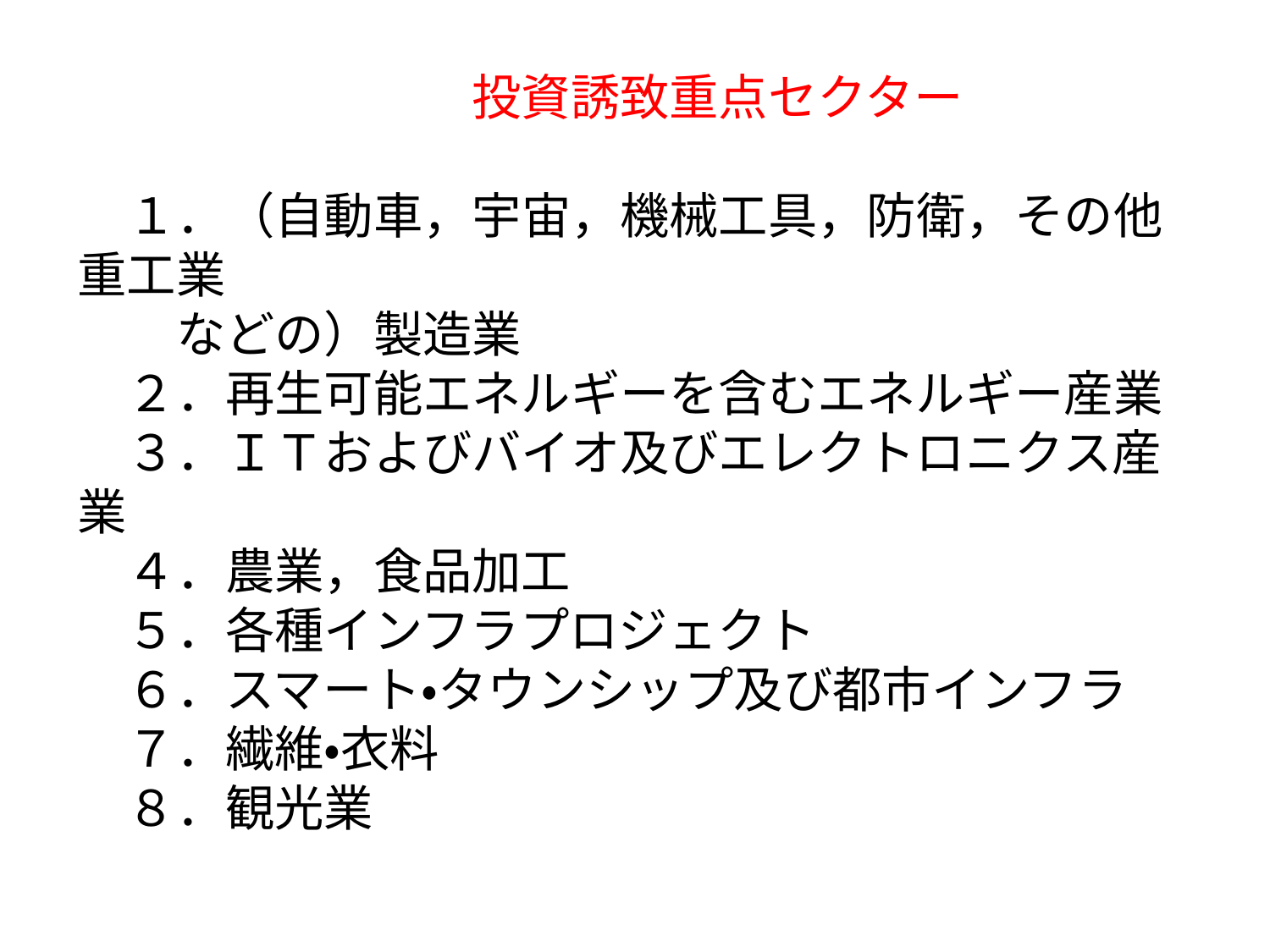

# 投資誘致重点セクター 　１．（自動車，宇宙，機械工具，防衛，その他重工業 　　などの）製造業 　２．再生可能エネルギーを含むエネルギー産業 　３．ＩＴおよびバイオ及びエレクトロニクス産業 　４．農業，食品加工 　５．各種インフラプロジェクト 　６．スマート・タウンシップ及び都市インフラ 　７．繊維・衣料 　８．観光業